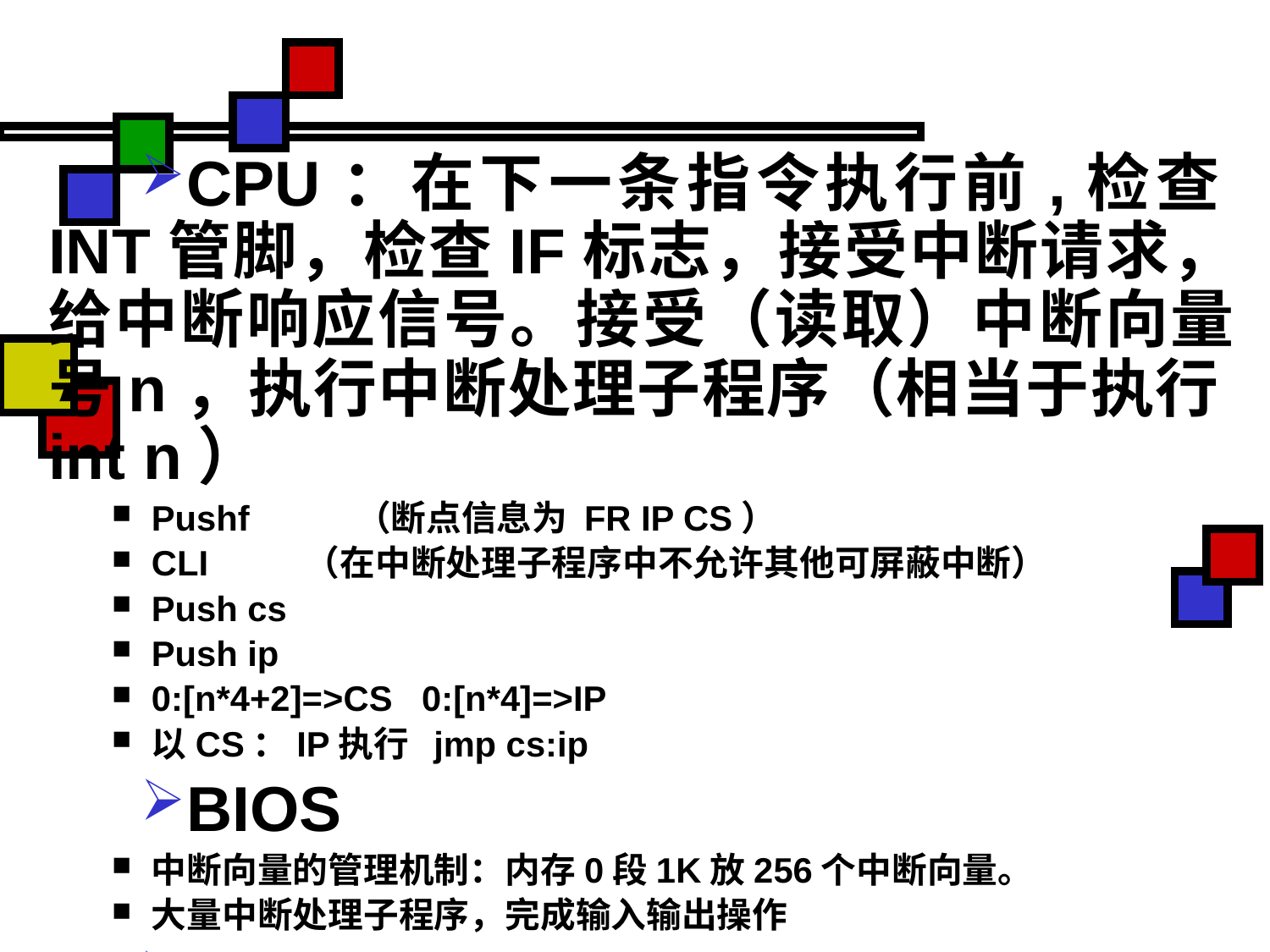

CPU：在下一条指令执行前,检查INT管脚，检查IF标志，接受中断请求，给中断响应信号。接受（读取）中断向量号n，执行中断处理子程序（相当于执行int n）
Pushf          （断点信息为 FR IP CS）
CLI         （在中断处理子程序中不允许其他可屏蔽中断）
Push cs
Push ip
0:[n*4+2]=>CS   0:[n*4]=>IP
以CS：IP执行  jmp cs:ip
BIOS
中断向量的管理机制：内存0段1K放256个中断向量。
大量中断处理子程序，完成输入输出操作
OS
大量中断处理程序，让用户等调用实现中断服务子程序的向量保存与恢复功能 INT 21。